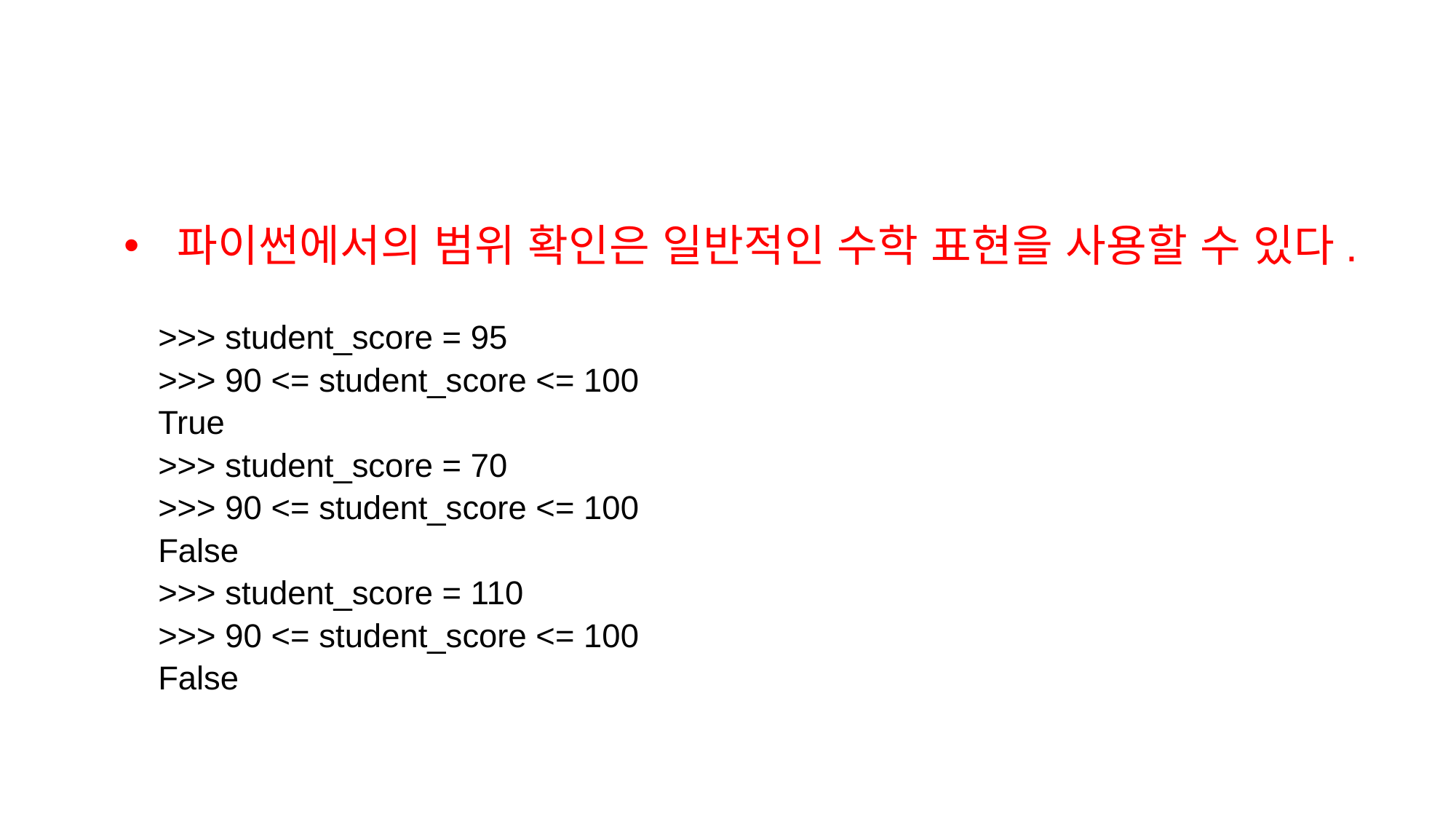

#
파이썬에서의 범위 확인은 일반적인 수학 표현을 사용할 수 있다.

>>> student_score = 95
>>> 90 <= student_score <= 100
True
>>> student_score = 70
>>> 90 <= student_score <= 100
False
>>> student_score = 110
>>> 90 <= student_score <= 100
False